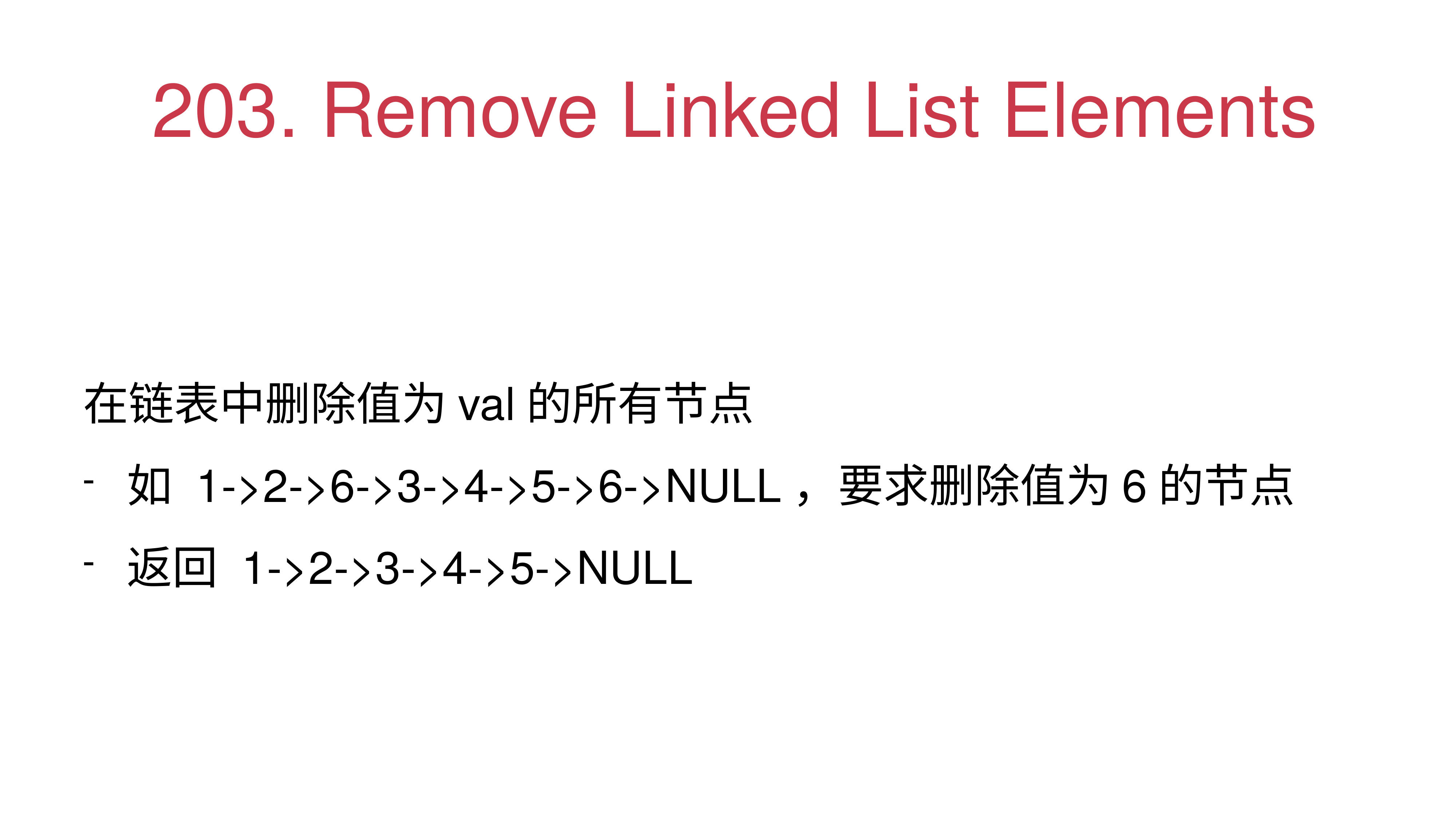

# 203. Remove Linked List Elements
在链表中删除值为val的所有节点
如 1->2->6->3->4->5->6->NULL，要求删除值为6的节点
返回 1->2->3->4->5->NULL